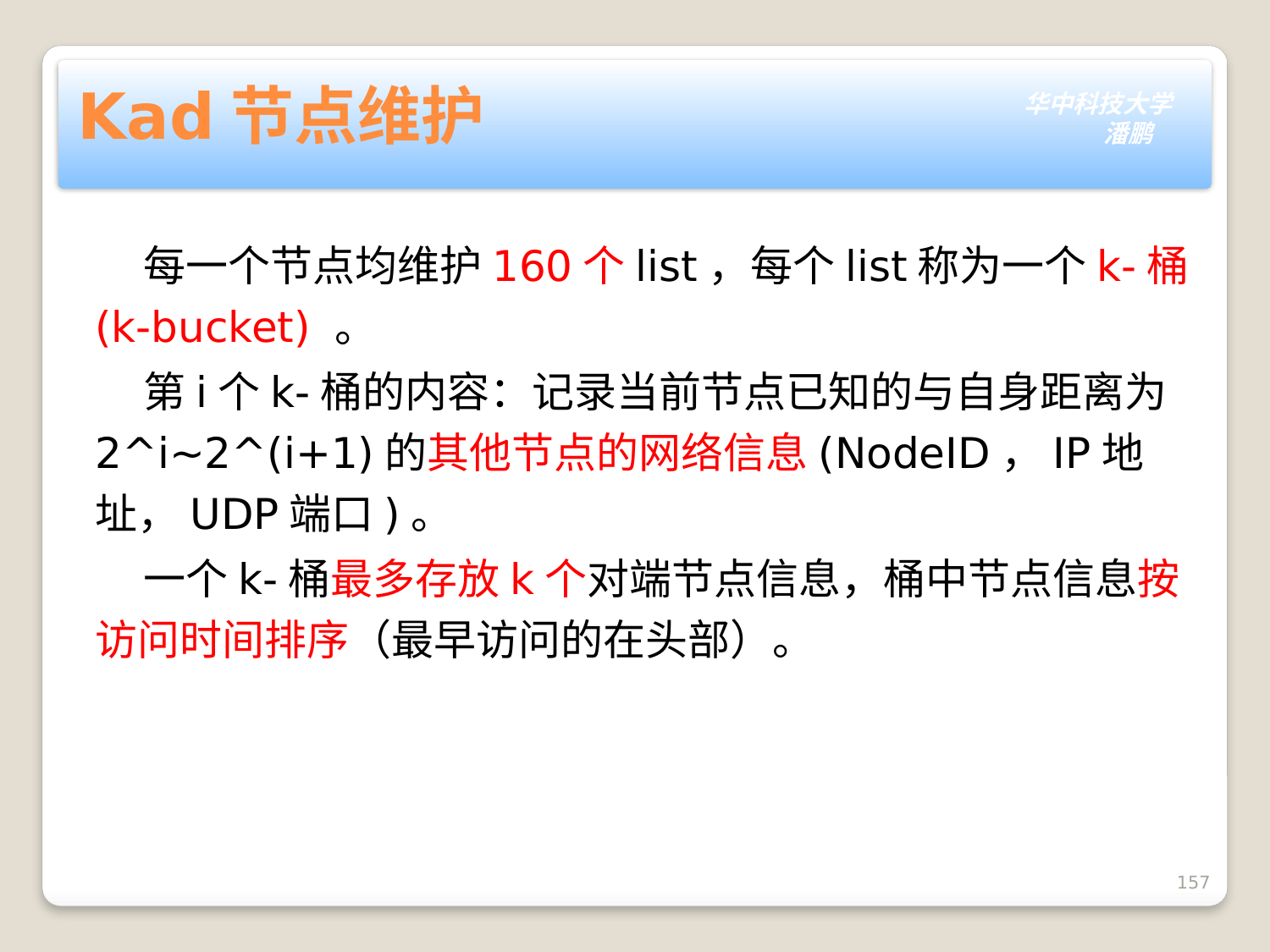

# Kad节点维护
    每一个节点均维护160个list，每个list称为一个k-桶(k-bucket) 。
    第i个k-桶的内容：记录当前节点已知的与自身距离为2^i~2^(i+1)的其他节点的网络信息(NodeID，IP地址，UDP端口)。
    一个k-桶最多存放k个对端节点信息，桶中节点信息按访问时间排序（最早访问的在头部）。
157